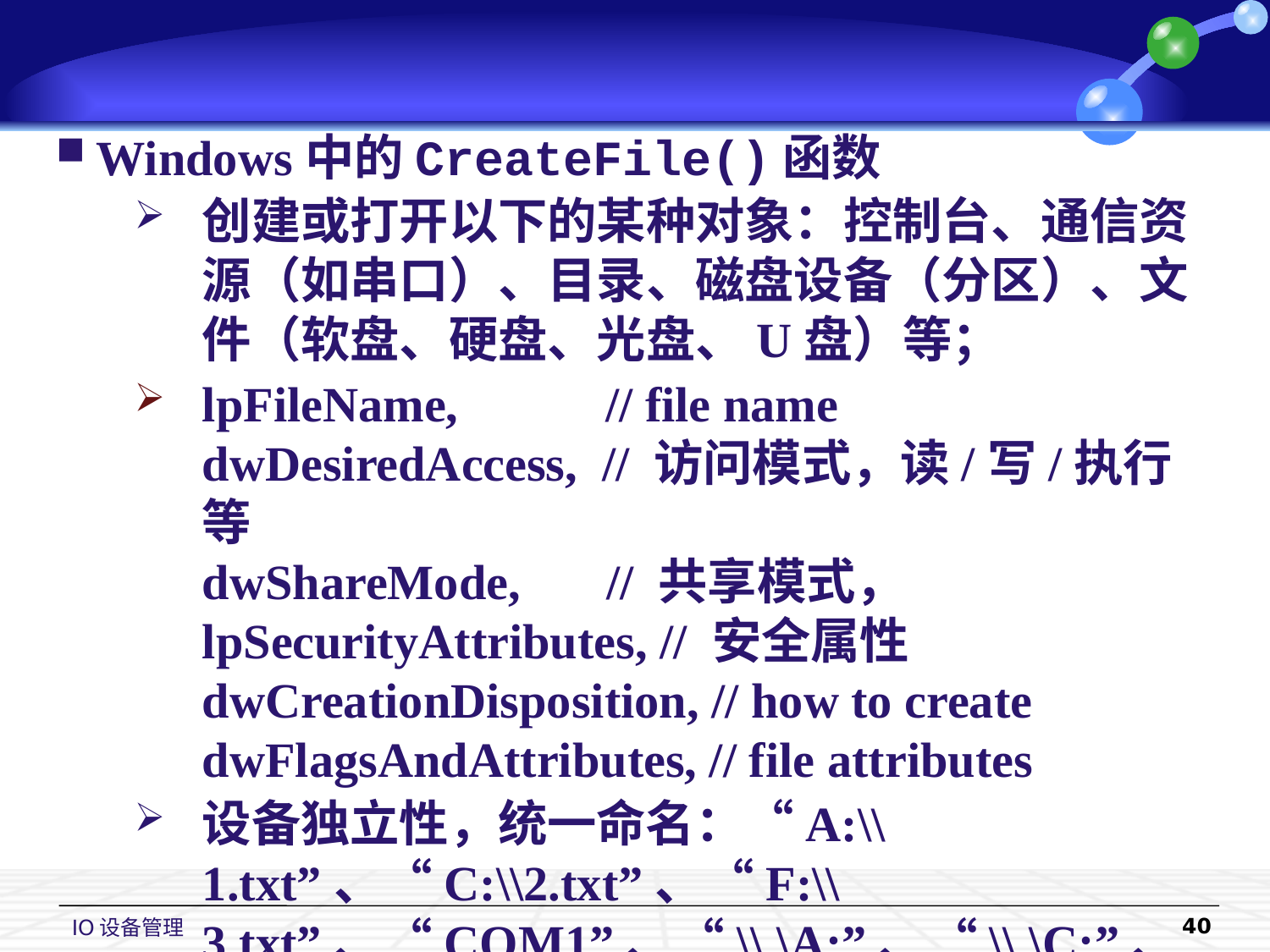

Windows中的CreateFile()函数
创建或打开以下的某种对象：控制台、通信资源（如串口）、目录、磁盘设备（分区）、文件（软盘、硬盘、光盘、U盘）等；
lpFileName,            // file name
dwDesiredAccess,  // 访问模式，读/写/执行等
dwShareMode,       // 共享模式，
lpSecurityAttributes, // 安全属性
dwCreationDisposition, // how to create
dwFlagsAndAttributes, // file attributes
设备独立性，统一命名：“A:\\1.txt”、“C:\\2.txt”、“F:\\3.txt”、“COM1”、“\\.\A:”、“\\.\C:”、“CON”。
40
IO设备管理